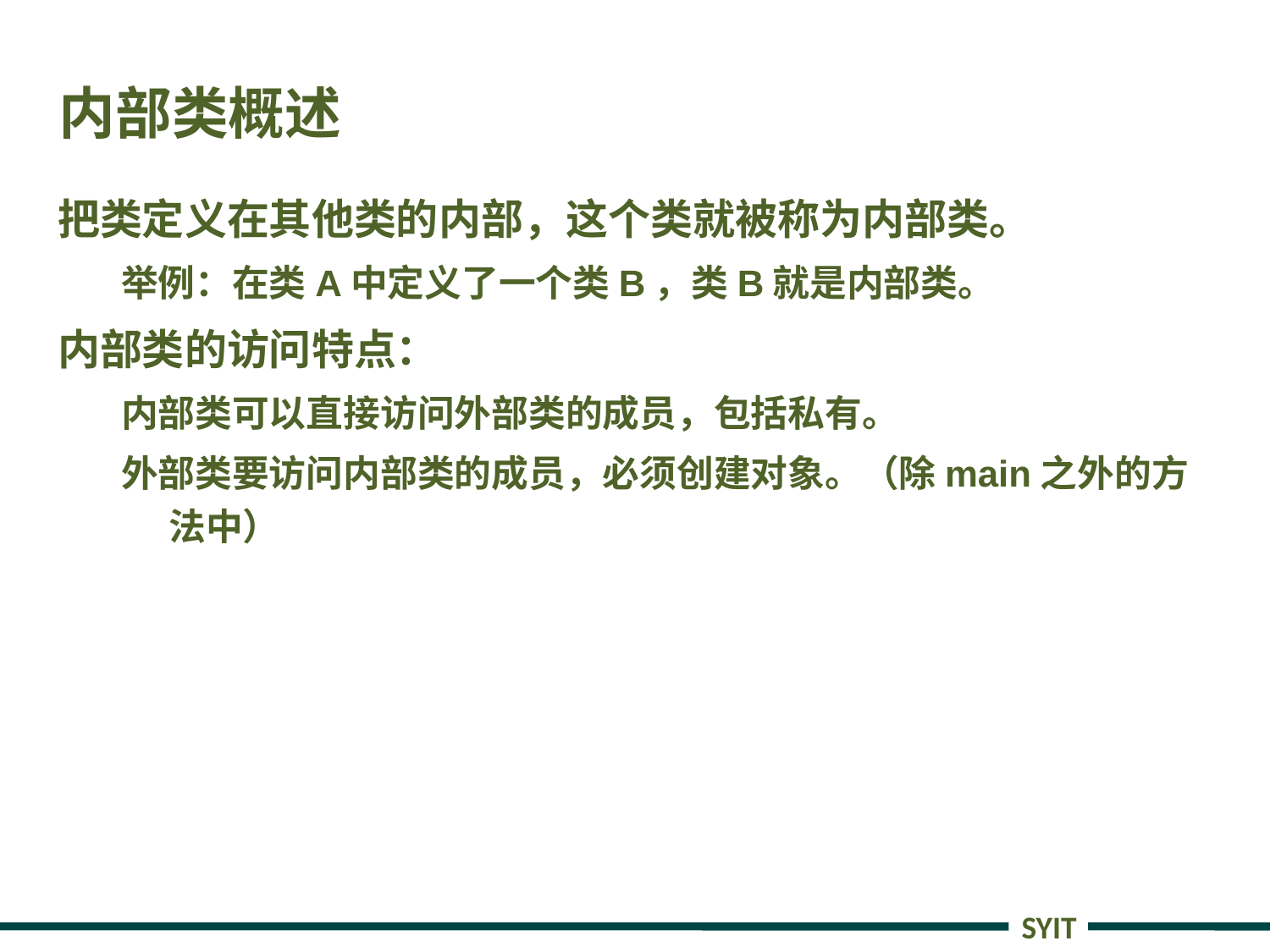

# 内部类概述
把类定义在其他类的内部，这个类就被称为内部类。
举例：在类A中定义了一个类B，类B就是内部类。
内部类的访问特点：
内部类可以直接访问外部类的成员，包括私有。
外部类要访问内部类的成员，必须创建对象。（除main之外的方法中）
SYIT